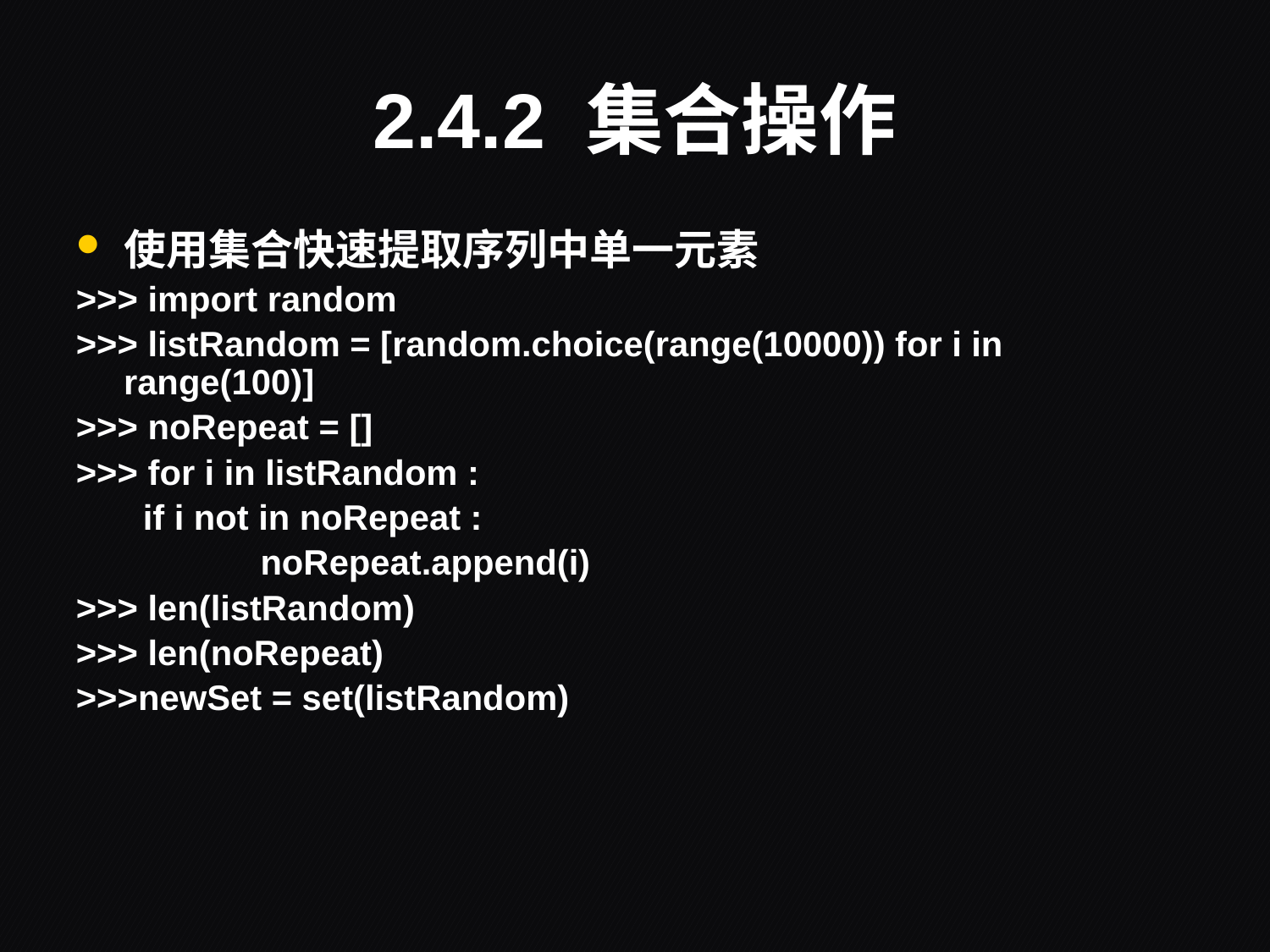

# 2.4.2 集合操作
使用集合快速提取序列中单一元素
>>> import random
>>> listRandom = [random.choice(range(10000)) for i in range(100)]
>>> noRepeat = []
>>> for i in listRandom :
	  if i not in noRepeat :
		 noRepeat.append(i)
>>> len(listRandom)
>>> len(noRepeat)
>>>newSet = set(listRandom)